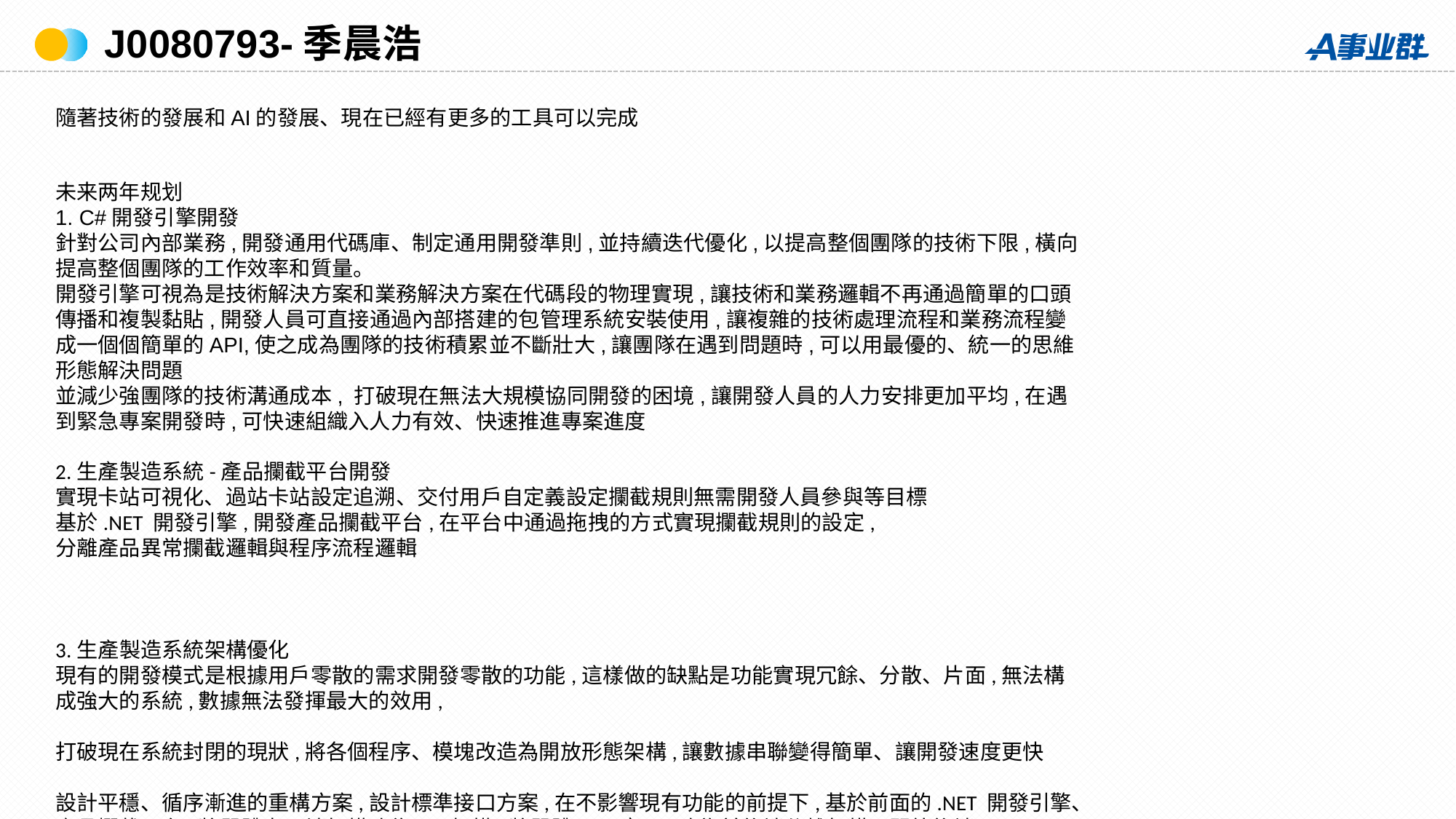

J0080793-季晨浩
隨著技術的發展和AI的發展、現在已經有更多的工具可以完成
未来两年规划
1. C#開發引擎開發
針對公司內部業務,開發通用代碼庫、制定通用開發準則,並持續迭代優化,以提高整個團隊的技術下限,橫向提高整個團隊的工作效率和質量。
開發引擎可視為是技術解決方案和業務解決方案在代碼段的物理實現,讓技術和業務邏輯不再通過簡單的口頭傳播和複製黏貼,開發人員可直接通過內部搭建的包管理系統安裝使用,讓複雜的技術處理流程和業務流程變成一個個簡單的API,使之成為團隊的技術積累並不斷壯大,讓團隊在遇到問題時,可以用最優的、統一的思維形態解決問題
並減少強團隊的技術溝通成本, 打破現在無法大規模協同開發的困境,讓開發人員的人力安排更加平均,在遇到緊急專案開發時,可快速組織入人力有效、快速推進專案進度

2.生產製造系統-產品攔截平台開發
實現卡站可視化、過站卡站設定追溯、交付用戶自定義設定攔截規則無需開發人員參與等目標
基於.NET 開發引擎,開發產品攔截平台,在平台中通過拖拽的方式實現攔截規則的設定,
分離產品異常攔截邏輯與程序流程邏輯

3.生產製造系統架構優化
現有的開發模式是根據用戶零散的需求開發零散的功能,這樣做的缺點是功能實現冗餘、分散、片面,無法構成強大的系統,數據無法發揮最大的效用,

打破現在系統封閉的現狀,將各個程序、模塊改造為開放形態架構,讓數據串聯變得簡單、讓開發速度更快

設計平穩、循序漸進的重構方案,設計標準接口方案,在不影響現有功能的前提下,基於前面的.NET 開發引擎、產品攔截平台,將單體桌面端架構改為C/S架構,將單體web應用,改為前後端分離架構, 開放後端API

在現在AI的浪潮下通過n8n,dify等類似工具,可反轉現有的開發模式,讓應用層面的功能由用戶基於開放API進行組織,而不是由開發人員開發,開發人員專注於開發底層功能,以釋放更加多的開放人員專注於AI、大數據、物聯網等領域的開發工作,幫助公司加快全面智能化的腳步

3.生產製造系統及網絡通信架構優化設計,提升系統整體的穩定性、效率、開發速度、可維護性等方面

通過上述的目標的達成,在現在AI的浪潮下,通過n8n,dify等類似工具,可反轉現有的開發模式,讓應用層面的功能由用戶基於開放API進行組織,而不是由開發人員開發,開發人員專注於開發底層功能,以釋放更加多的開放人員專注於AI、大數據、物聯網等領域的開發工作,幫助公司加快全面智能化的腳步